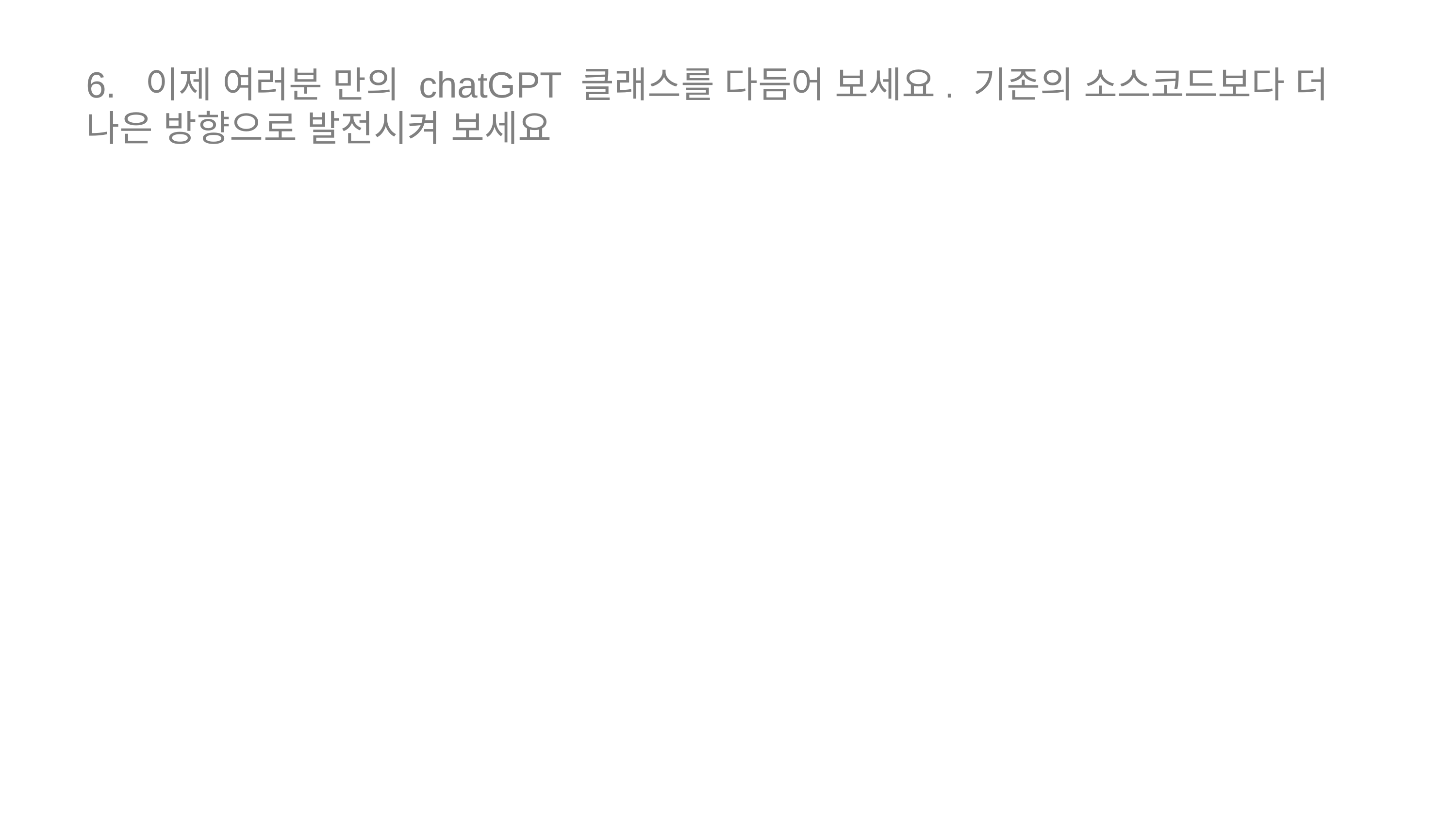

6.  이제 여러분 만의 chatGPT 클래스를 다듬어 보세요. 기존의 소스코드보다 더 나은 방향으로 발전시켜 보세요